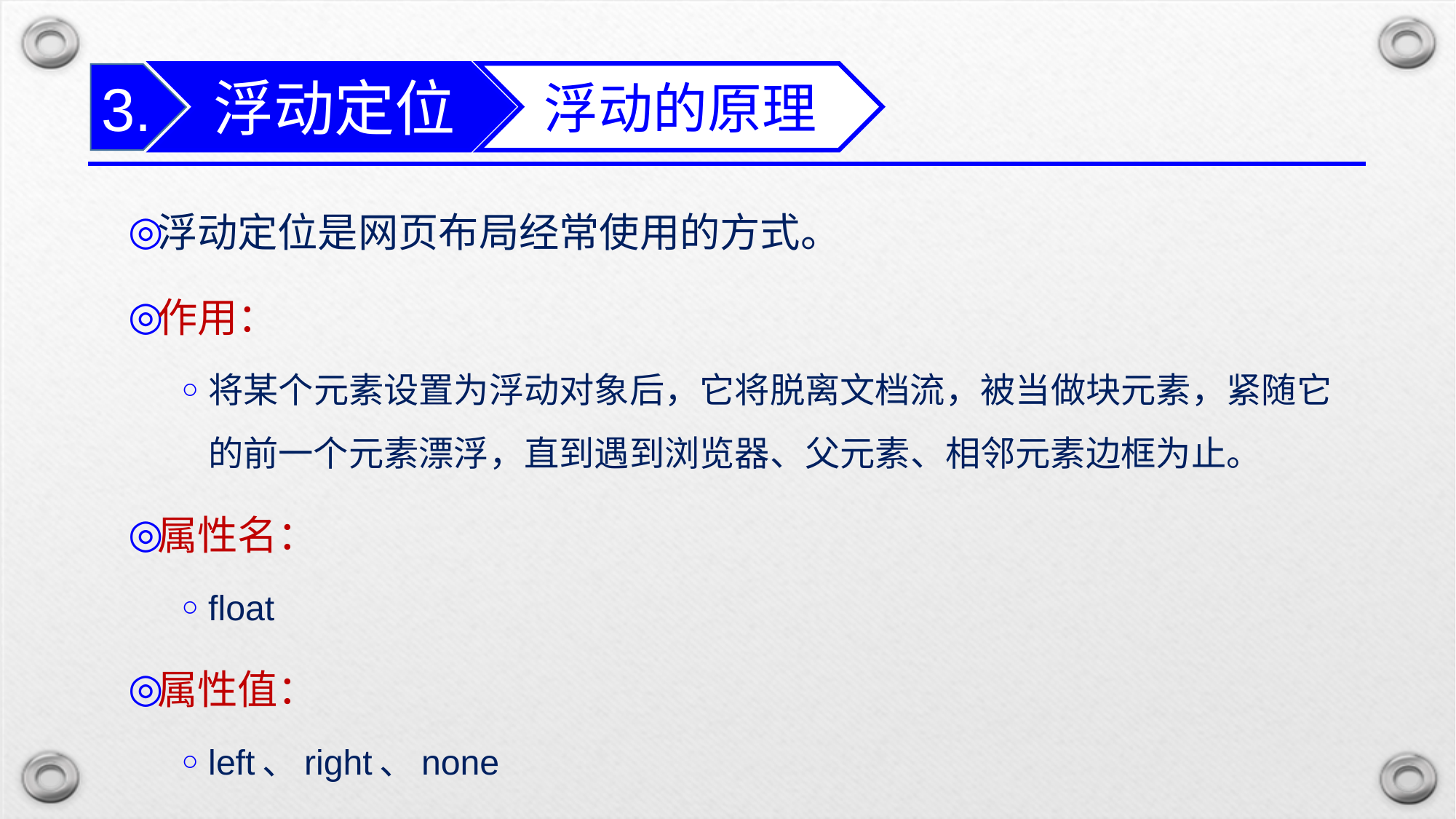

浮动定位

浮动的原理
3.
浮动定位是网页布局经常使用的方式。
作用：
将某个元素设置为浮动对象后，它将脱离文档流，被当做块元素，紧随它的前一个元素漂浮，直到遇到浏览器、父元素、相邻元素边框为止。
属性名：
float
属性值：
left、right、none